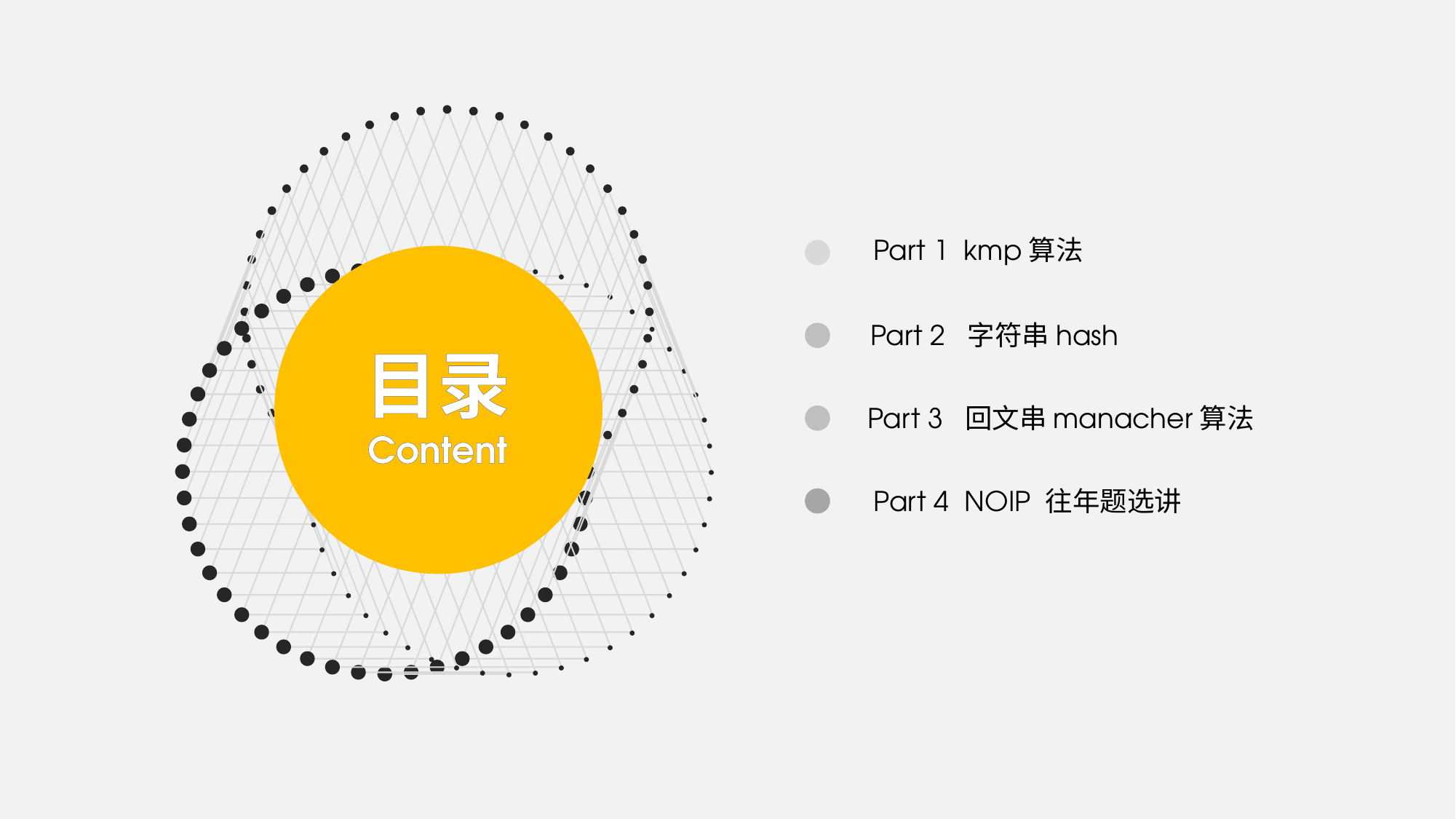

Part 1  kmp算法
Part 2  字符串hash
目录
Content
Part 3  回文串manacher算法
Part 4  NOIP 往年题选讲